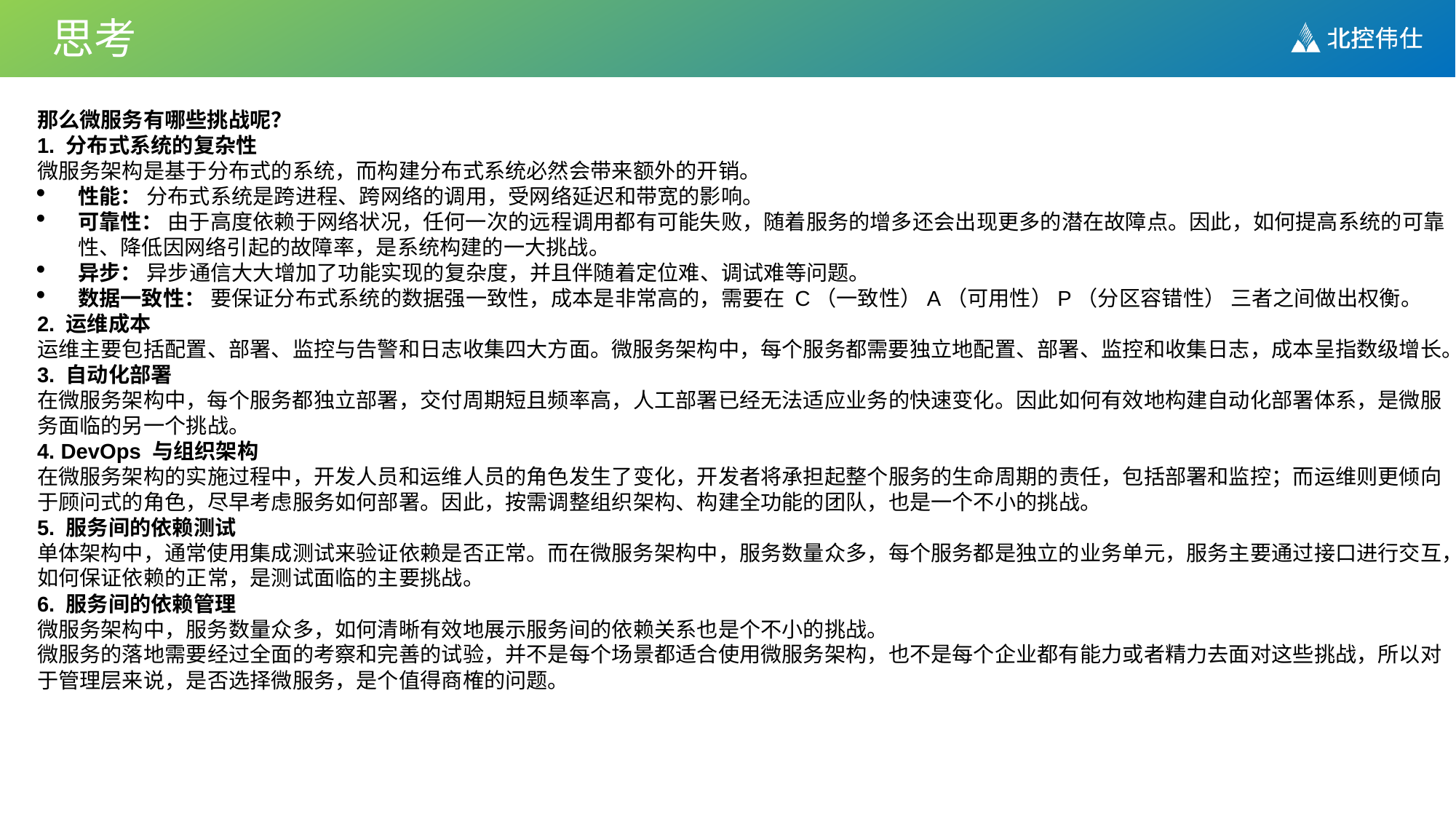

# 思考
那么微服务有哪些挑战呢？
1. 分布式系统的复杂性
微服务架构是基于分布式的系统，而构建分布式系统必然会带来额外的开销。
性能： 分布式系统是跨进程、跨网络的调用，受网络延迟和带宽的影响。
可靠性： 由于高度依赖于网络状况，任何一次的远程调用都有可能失败，随着服务的增多还会出现更多的潜在故障点。因此，如何提高系统的可靠性、降低因网络引起的故障率，是系统构建的一大挑战。
异步： 异步通信大大增加了功能实现的复杂度，并且伴随着定位难、调试难等问题。
数据一致性： 要保证分布式系统的数据强一致性，成本是非常高的，需要在 C（一致性）A（可用性）P（分区容错性） 三者之间做出权衡。
2. 运维成本
运维主要包括配置、部署、监控与告警和日志收集四大方面。微服务架构中，每个服务都需要独立地配置、部署、监控和收集日志，成本呈指数级增长。
3. 自动化部署
在微服务架构中，每个服务都独立部署，交付周期短且频率高，人工部署已经无法适应业务的快速变化。因此如何有效地构建自动化部署体系，是微服务面临的另一个挑战。
4. DevOps 与组织架构
在微服务架构的实施过程中，开发人员和运维人员的角色发生了变化，开发者将承担起整个服务的生命周期的责任，包括部署和监控；而运维则更倾向于顾问式的角色，尽早考虑服务如何部署。因此，按需调整组织架构、构建全功能的团队，也是一个不小的挑战。
5. 服务间的依赖测试
单体架构中，通常使用集成测试来验证依赖是否正常。而在微服务架构中，服务数量众多，每个服务都是独立的业务单元，服务主要通过接口进行交互，如何保证依赖的正常，是测试面临的主要挑战。
6. 服务间的依赖管理
微服务架构中，服务数量众多，如何清晰有效地展示服务间的依赖关系也是个不小的挑战。
微服务的落地需要经过全面的考察和完善的试验，并不是每个场景都适合使用微服务架构，也不是每个企业都有能力或者精力去面对这些挑战，所以对于管理层来说，是否选择微服务，是个值得商榷的问题。